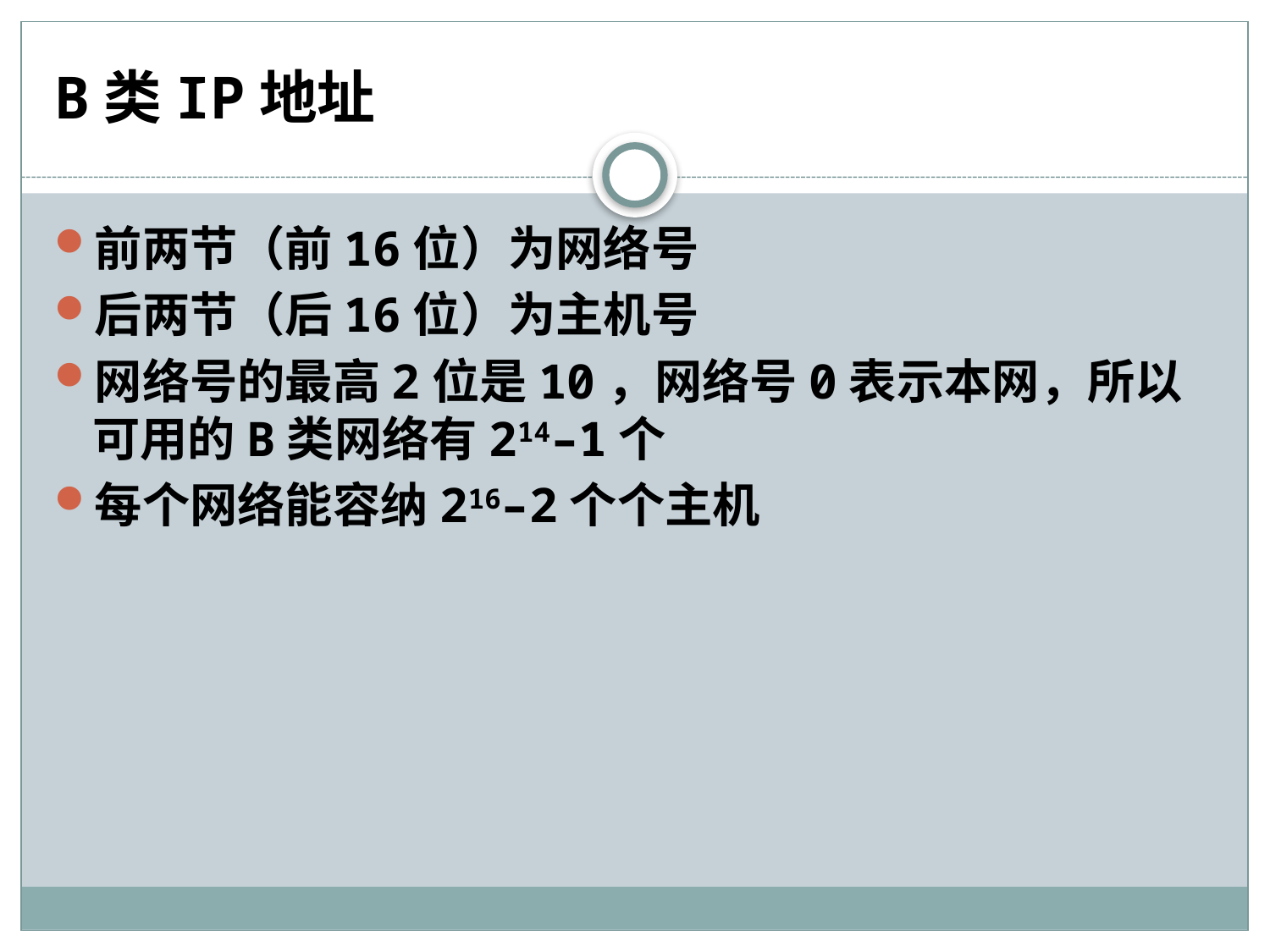

# B类IP地址
前两节（前16位）为网络号
后两节（后16位）为主机号
网络号的最高2位是10，网络号0表示本网，所以可用的B类网络有214–1个
每个网络能容纳216–2个个主机